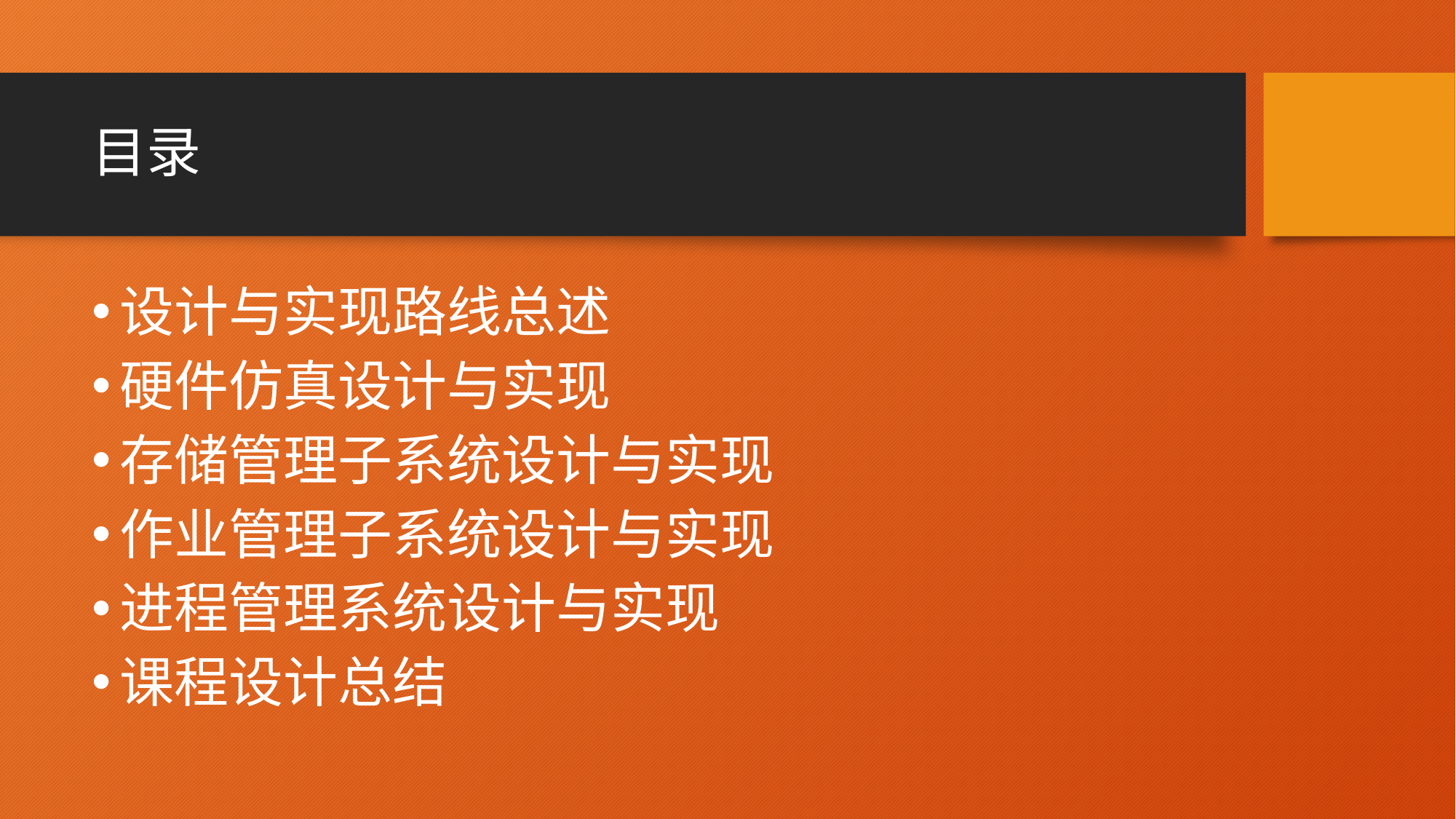

# 目录
设计与实现路线总述
硬件仿真设计与实现
存储管理子系统设计与实现
作业管理子系统设计与实现
进程管理系统设计与实现
课程设计总结